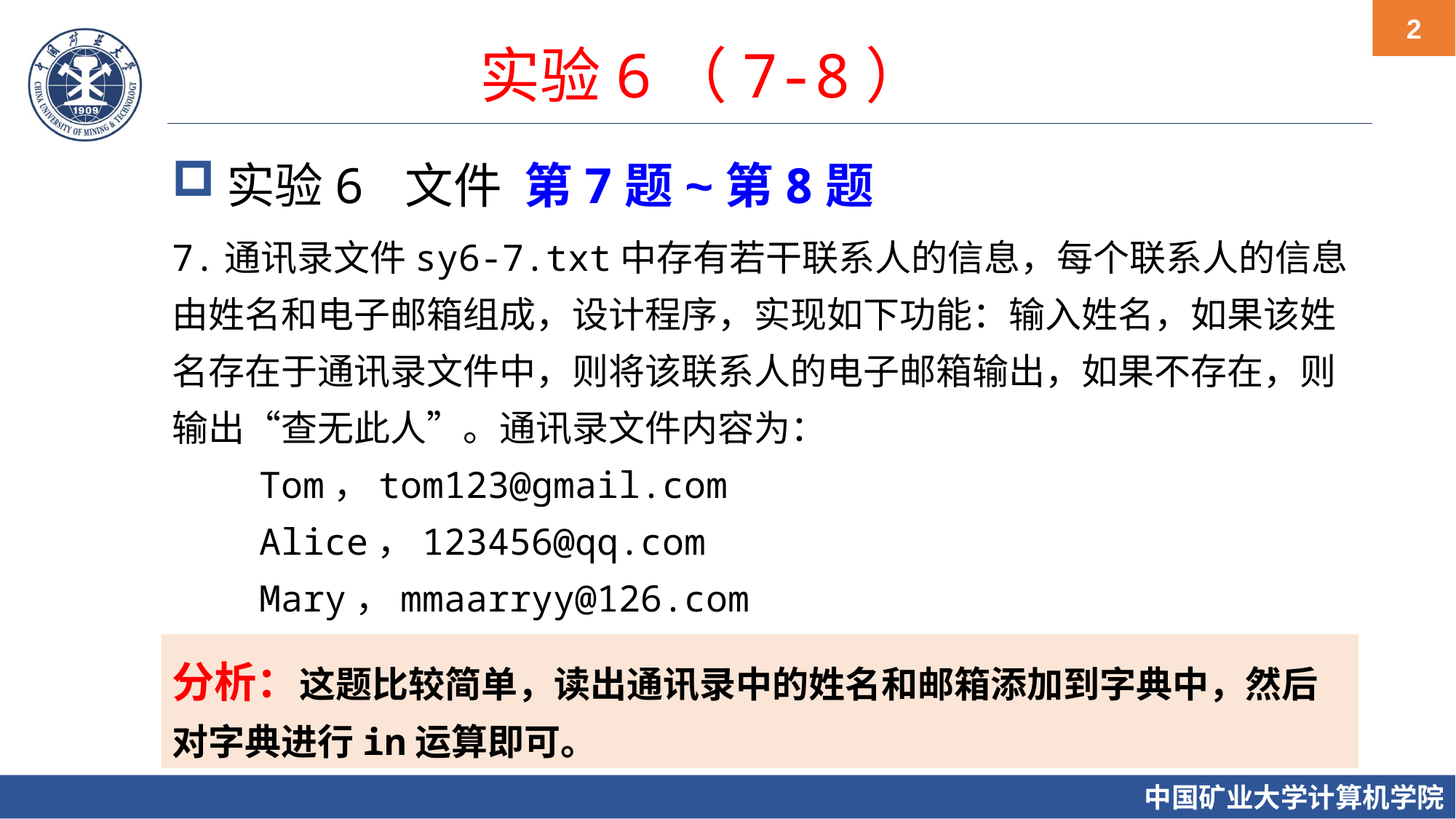

实验6（7-8）
实验6 文件  第7题~第8题
7.通讯录文件sy6-7.txt中存有若干联系人的信息，每个联系人的信息由姓名和电子邮箱组成，设计程序，实现如下功能：输入姓名，如果该姓名存在于通讯录文件中，则将该联系人的电子邮箱输出，如果不存在，则输出“查无此人”。通讯录文件内容为：
    Tom，tom123@gmail.com
    Alice，123456@qq.com
    Mary，mmaarryy@126.com
分析：这题比较简单，读出通讯录中的姓名和邮箱添加到字典中，然后对字典进行in运算即可。